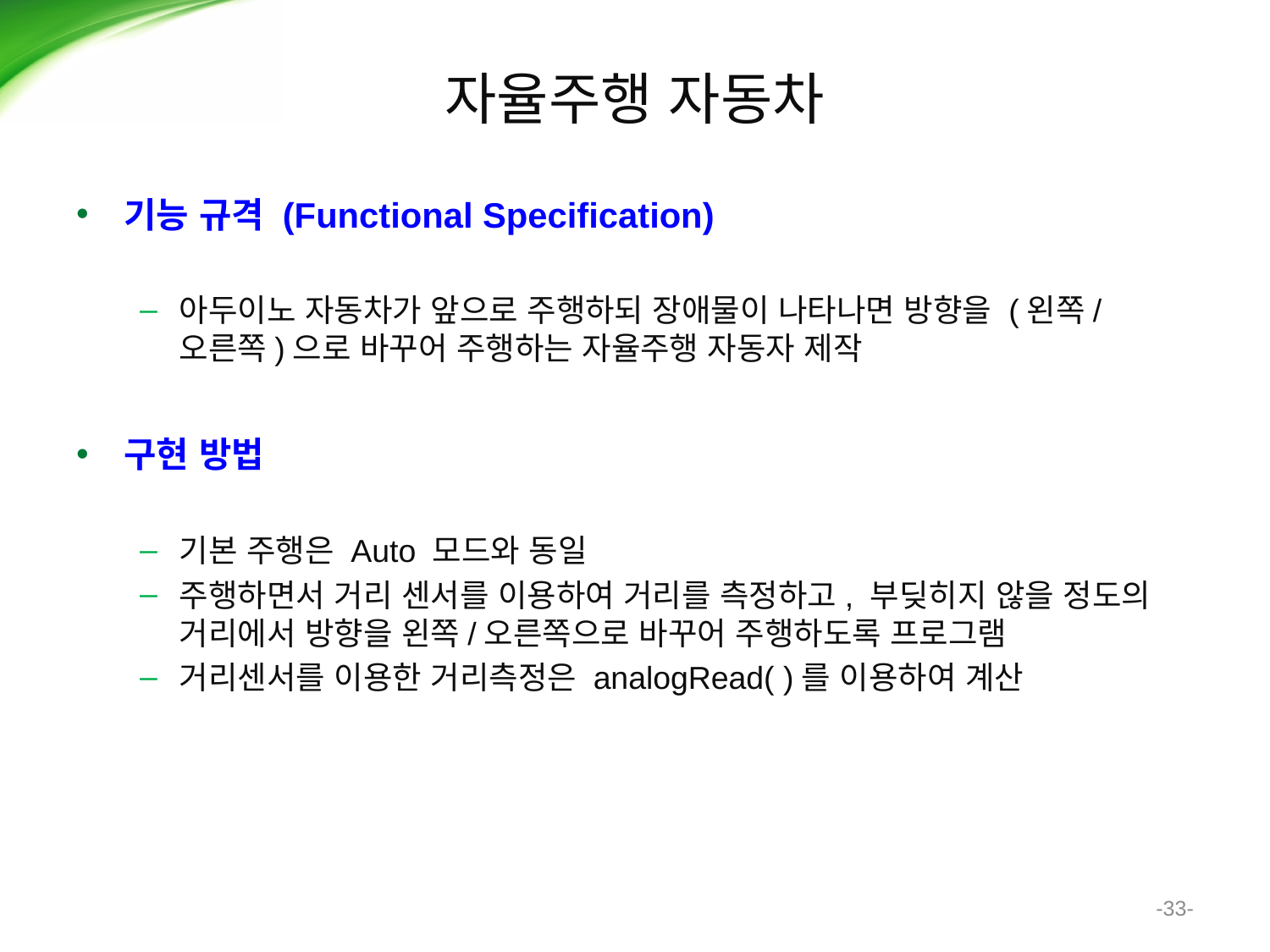

# 자율주행 자동차
기능 규격 (Functional Specification)

아두이노 자동차가 앞으로 주행하되 장애물이 나타나면 방향을 (왼쪽/오른쪽)으로 바꾸어 주행하는 자율주행 자동자 제작

구현 방법

기본 주행은 Auto 모드와 동일
주행하면서 거리 센서를 이용하여 거리를 측정하고, 부딪히지 않을 정도의 거리에서 방향을 왼쪽/오른쪽으로 바꾸어 주행하도록 프로그램
거리센서를 이용한 거리측정은 analogRead( )를 이용하여 계산
-33-